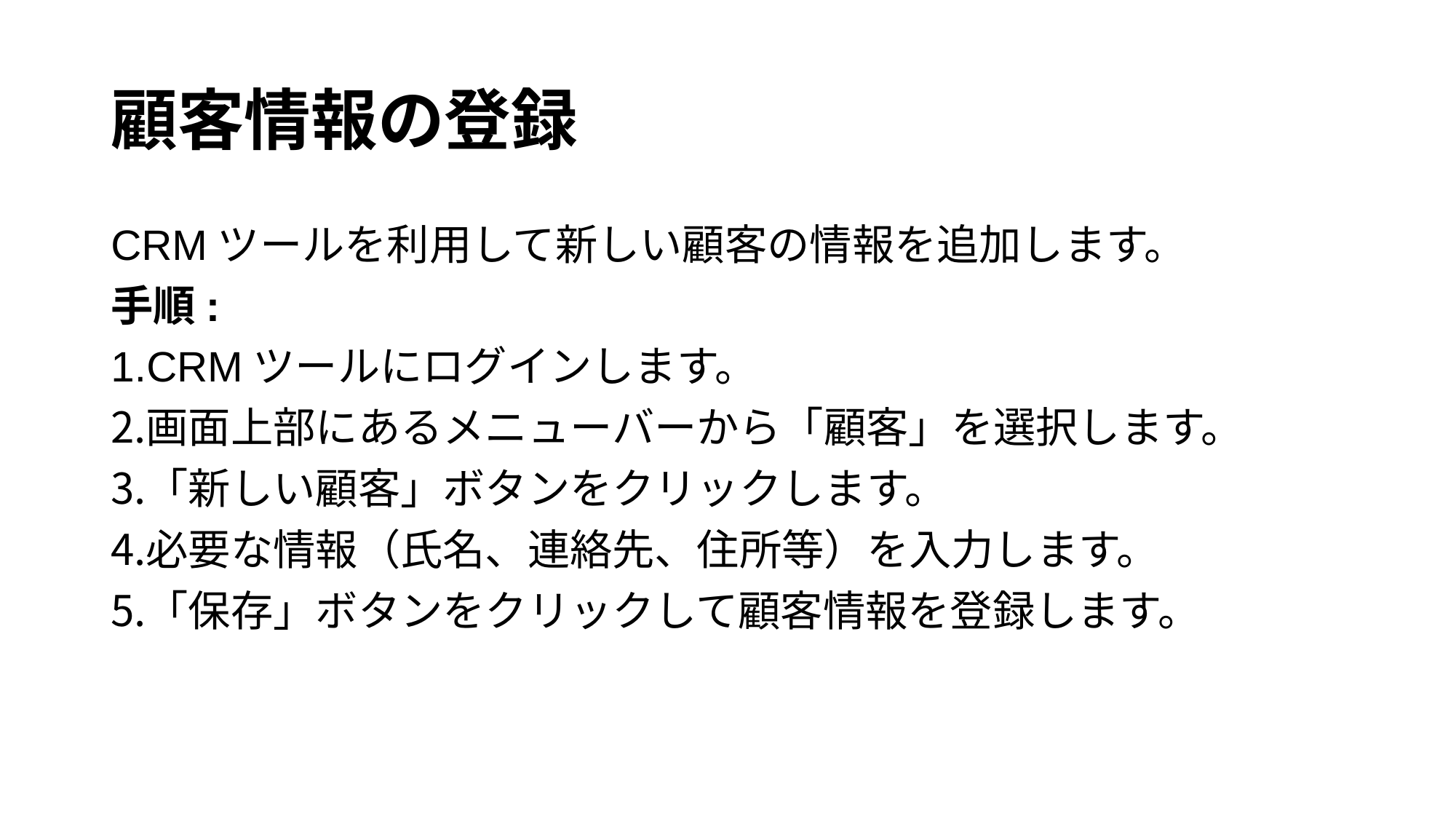

# 顧客情報の登録
CRMツールを利用して新しい顧客の情報を追加します。
手順:
CRMツールにログインします。
画面上部にあるメニューバーから「顧客」を選択します。
「新しい顧客」ボタンをクリックします。
必要な情報（氏名、連絡先、住所等）を入力します。
「保存」ボタンをクリックして顧客情報を登録します。